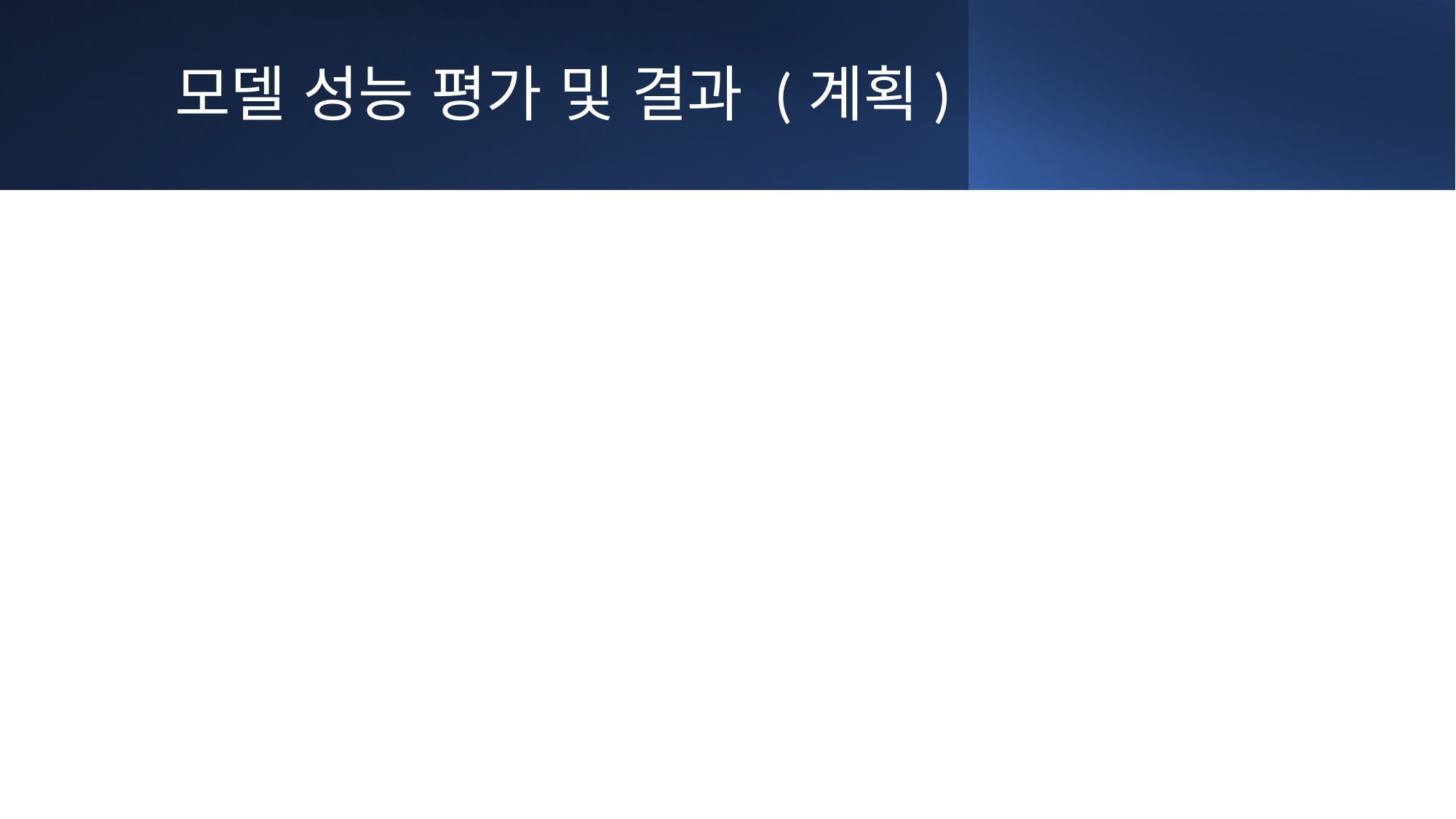

# 모델 성능 평가 및 결과 (계획)